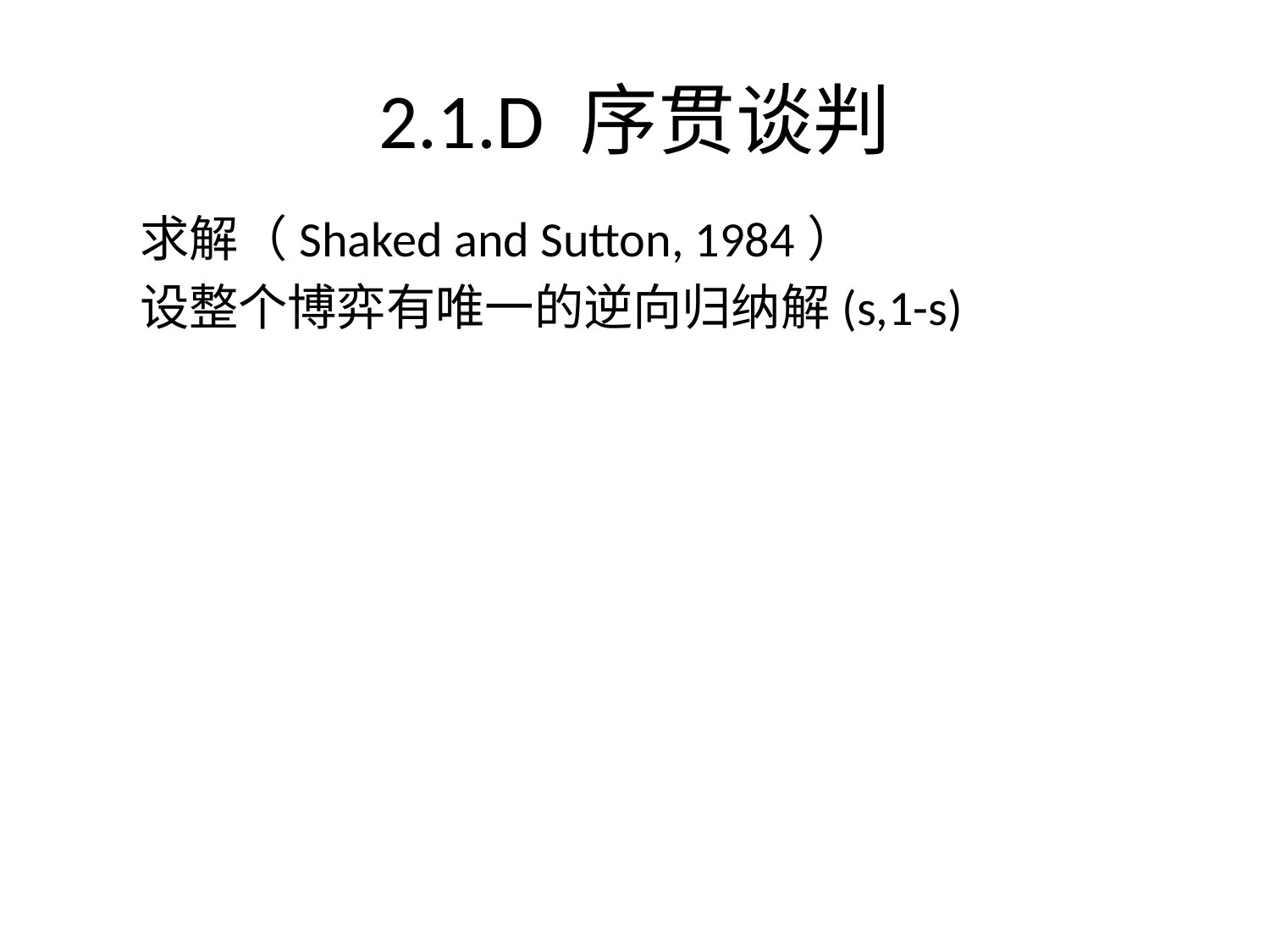

2.1.D 序贯谈判
求解（Shaked and Sutton, 1984）
设整个博弈有唯一的逆向归纳解(s,1-s)